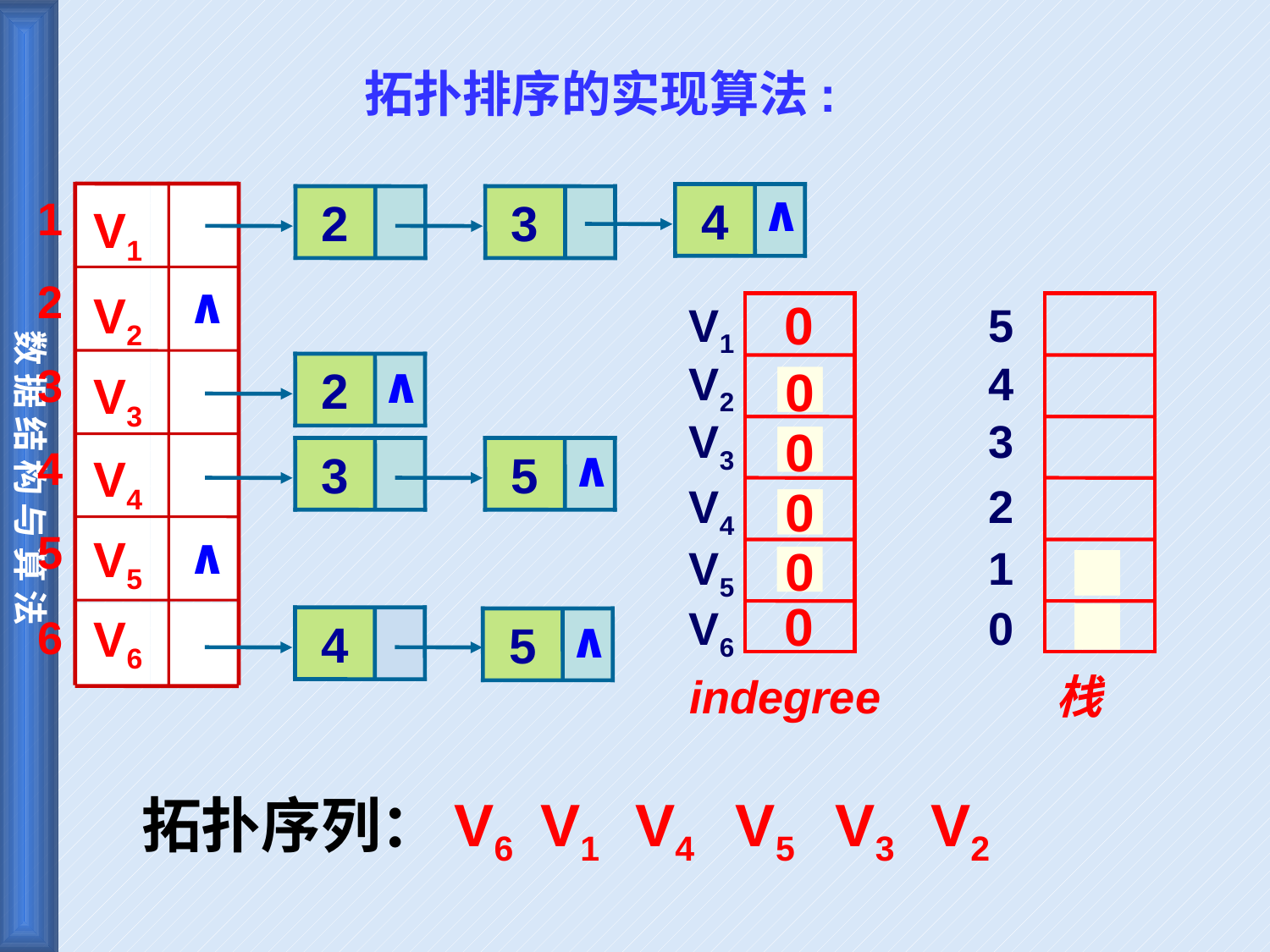

# 拓扑排序的实现算法:

∧

1

2

3

4

5

6

4

2

3

V1

∧
V2
∧
2

V3

∧
3

5

V4

∧
V5
V6
∧
4

5

0
V1

V2
2

V3
2

V4
2

2
V5

0
V6

indegree
5

4

3

2

1

0

   栈
1

0

1

0

1

0

1

0

6

5

4

3

2

1

V6
V1
V4
V5
V3
V2
拓扑序列：